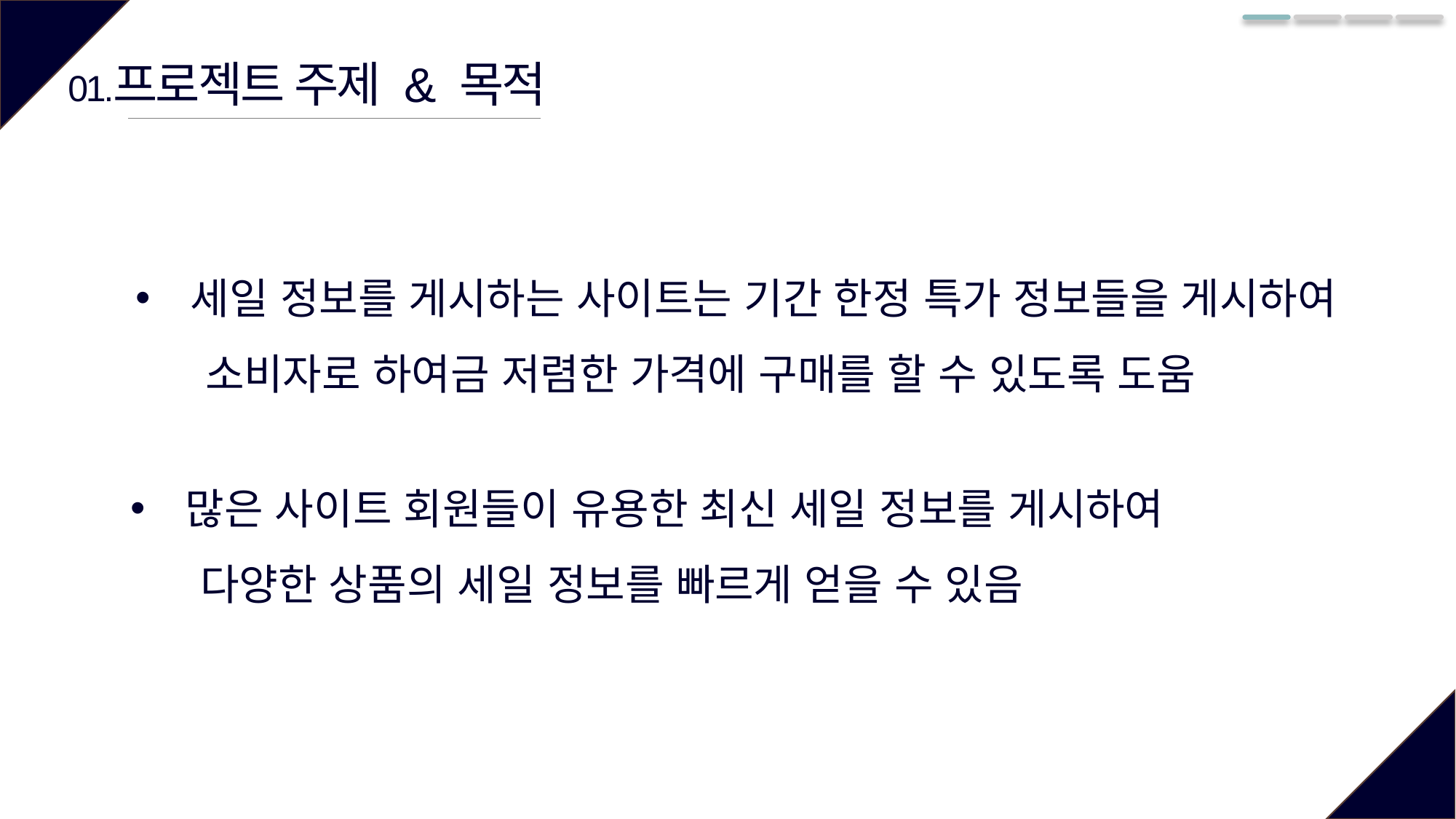

프로젝트 주제 & 목적
01.
세일 정보를 게시하는 사이트는 기간 한정 특가 정보들을 게시하여
     소비자로 하여금 저렴한 가격에 구매를 할 수 있도록 도움
많은 사이트 회원들이 유용한 최신 세일 정보를 게시하여
     다양한 상품의 세일 정보를 빠르게 얻을 수 있음